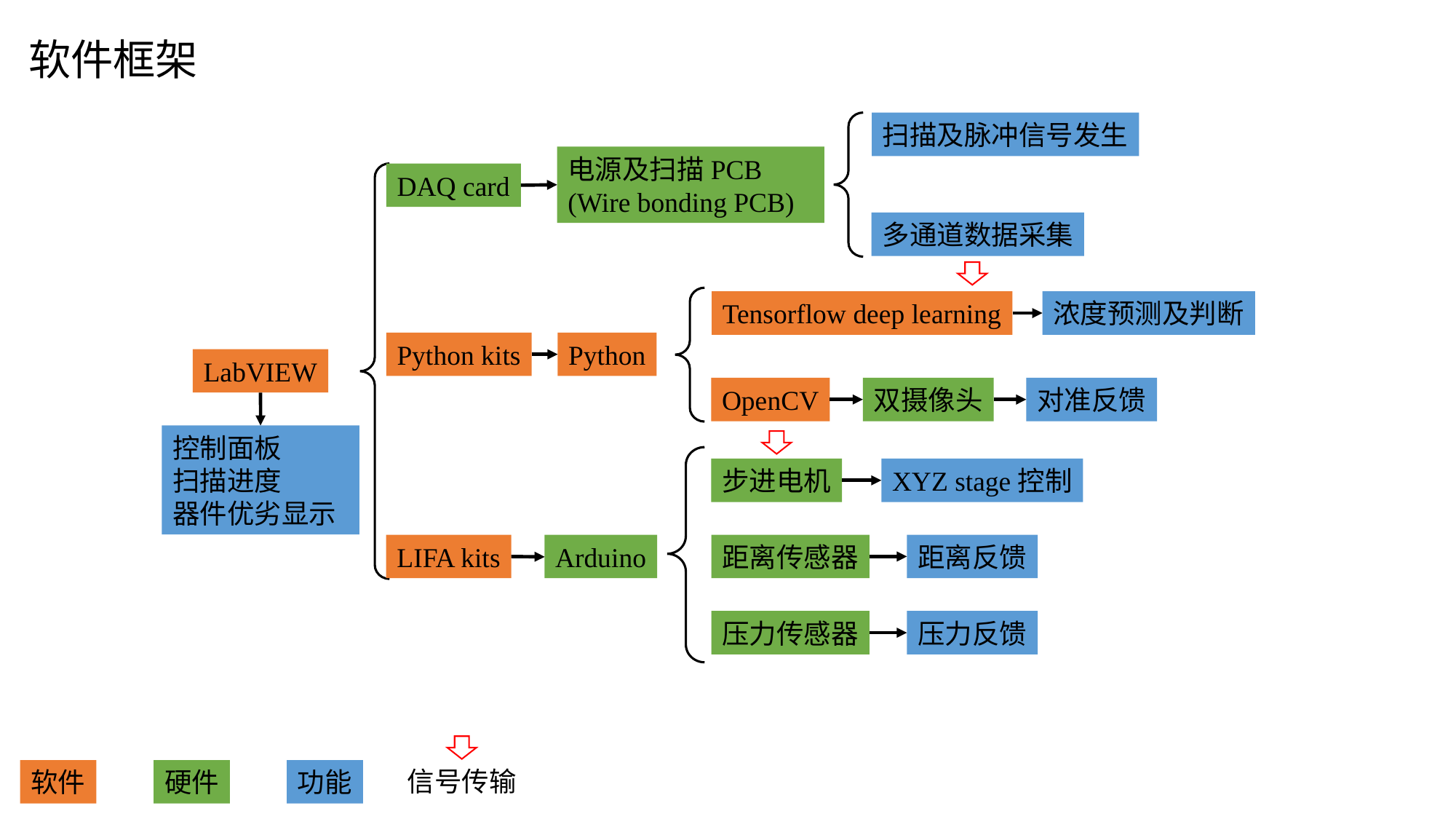

软件框架

扫描及脉冲信号发生
电源及扫描PCB
(Wire bonding PCB)

DAQ card
多通道数据采集

Tensorflow deep learning
浓度预测及判断
Python kits
Python
LabVIEW
OpenCV
双摄像头
对准反馈
控制面板
扫描进度
器件优劣显示

步进电机
XYZ stage控制
距离反馈
LIFA kits
Arduino
距离传感器
压力反馈
压力传感器

信号传输
软件
硬件
功能